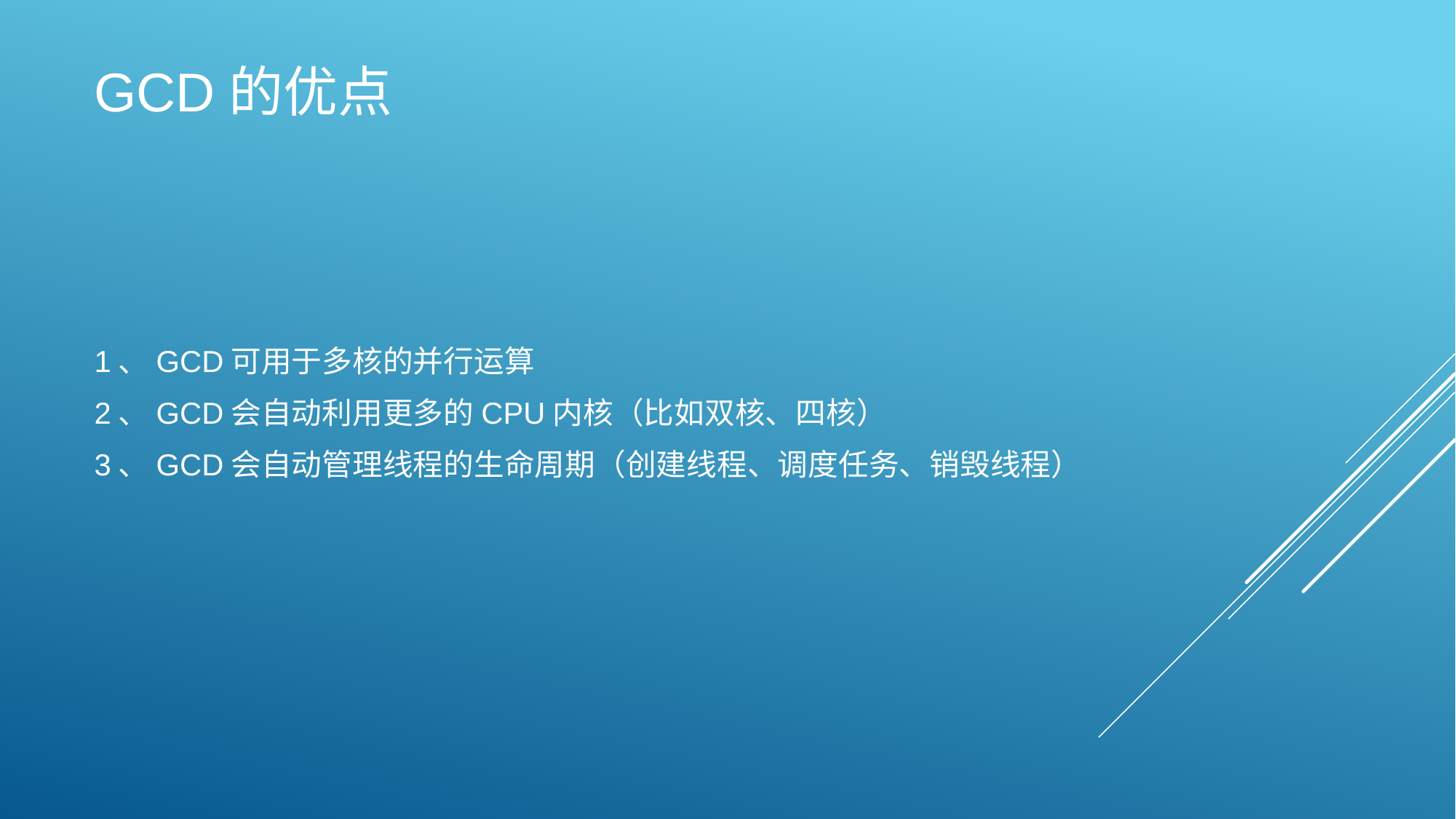

# GCD的优点
1、GCD可用于多核的并行运算
2、GCD会自动利用更多的CPU内核（比如双核、四核）
3、GCD会自动管理线程的生命周期（创建线程、调度任务、销毁线程）